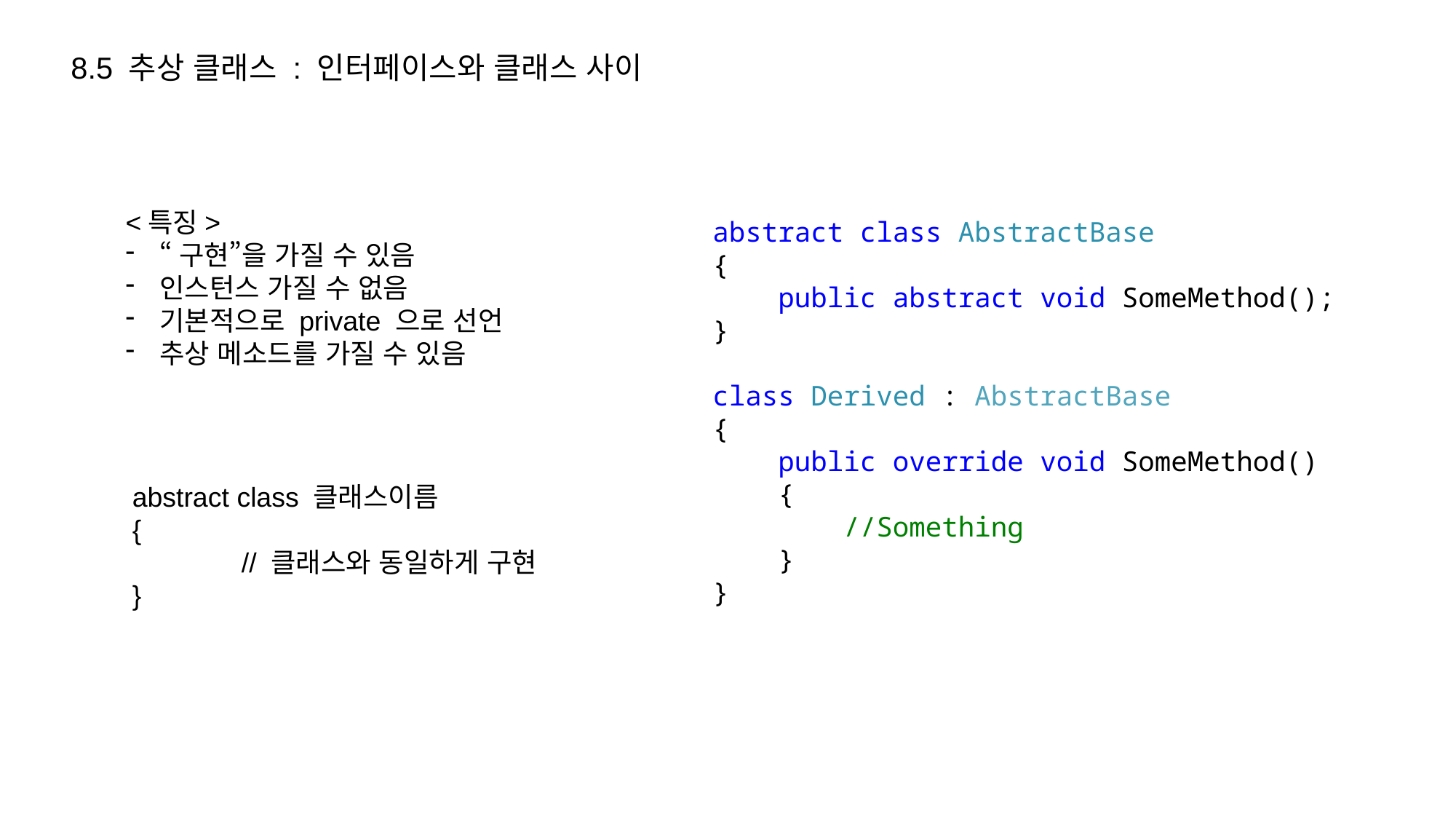

8.5 추상 클래스 : 인터페이스와 클래스 사이
<특징>
“구현”을 가질 수 있음
인스턴스 가질 수 없음
기본적으로 private 으로 선언
추상 메소드를 가질 수 있음
abstract class AbstractBase
{
    public abstract void SomeMethod();
}

class Derived : AbstractBase
{
    public override void SomeMethod()
    {
        //Something
    }
}
abstract class 클래스이름
{
	// 클래스와 동일하게 구현
}